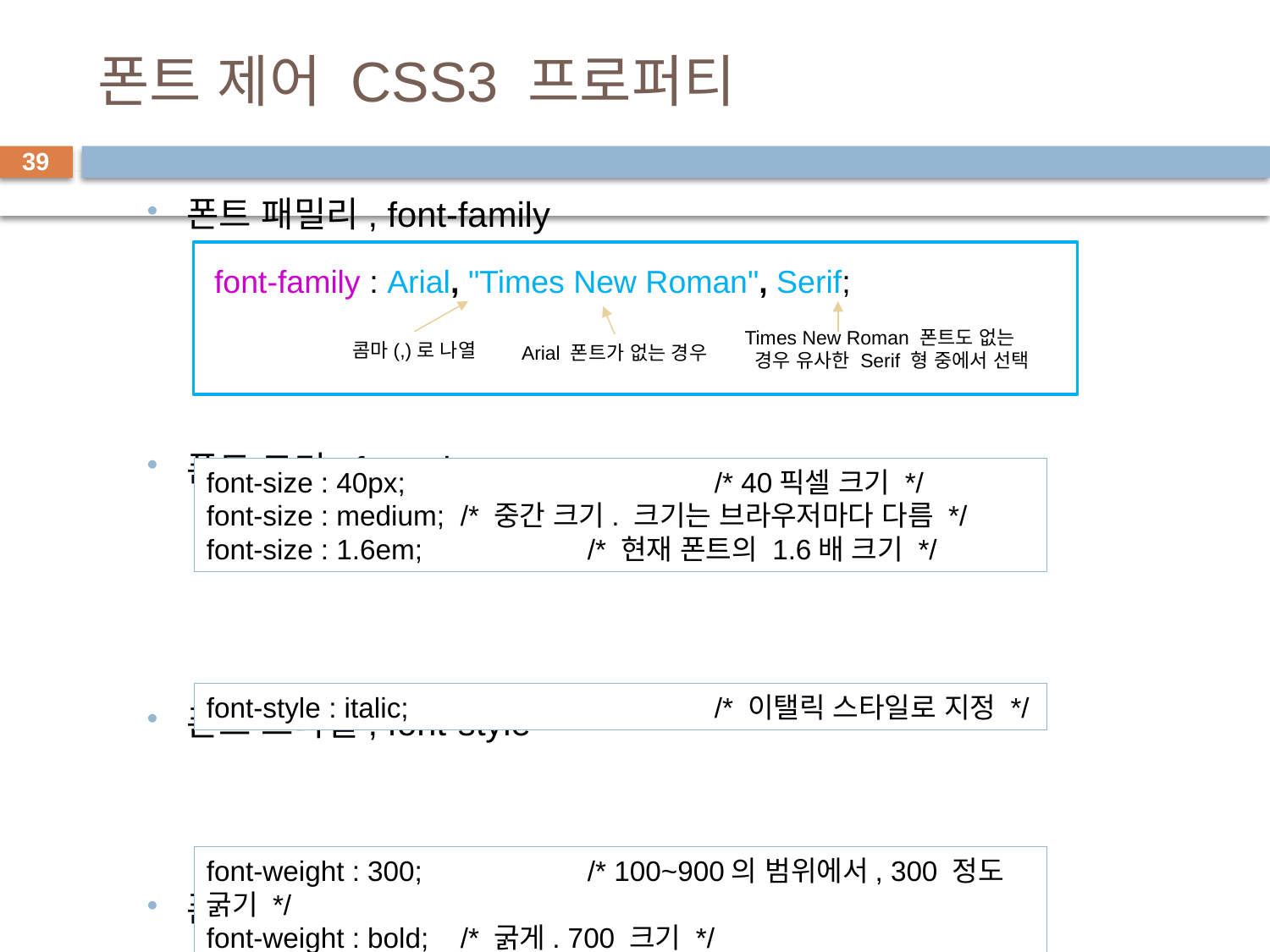

# 폰트 제어 CSS3 프로퍼티
39
폰트 패밀리, font-family

폰트 크기, font-size

폰트 스타일, font-style

폰트 굵기, font-weight

font-family : Arial, "Times New Roman", Serif;
Times New Roman 폰트도 없는
 경우 유사한 Serif 형 중에서 선택
콤마(,)로 나열
Arial 폰트가 없는 경우
font-size : 40px; 			/* 40픽셀 크기 */
font-size : medium; 	/* 중간 크기. 크기는 브라우저마다 다름 */
font-size : 1.6em; 		/* 현재 폰트의 1.6배 크기 */
font-style : italic; 			/* 이탤릭 스타일로 지정 */
font-weight : 300; 		/* 100~900의 범위에서, 300 정도 굵기 */
font-weight : bold; 	/* 굵게. 700 크기 */